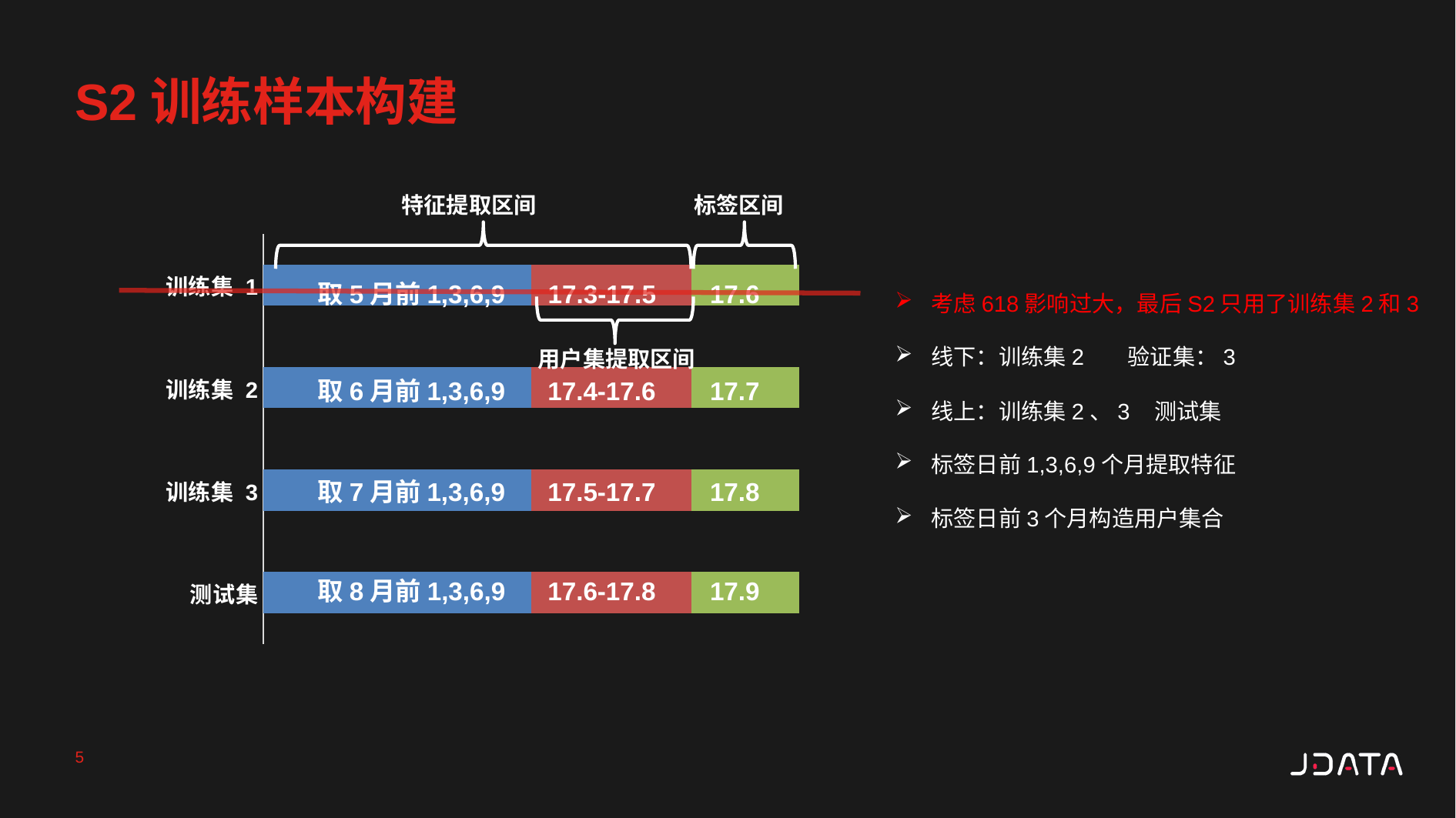

S2训练样本构建

特征提取区间
标签区间

### Chart

| Category | 系列 1 | 系列 2 | 系列 3 |
|---|---|---|---|
| 测试集 | 5.0 | 3.0 | 2.0 |
| 训练集 3 | 5.0 | 3.0 | 2.0 |
| 训练集 2 | 5.0 | 3.0 | 2.0 |
| 训练集 1 | 5.0 | 3.0 | 2.0 |
取5月前1,3,6,9
17.3-17.5
17.6
用户集提取区间
取6月前1,3,6,9
17.4-17.6
17.7
取7月前1,3,6,9
17.5-17.7
17.8
取8月前1,3,6,9
17.6-17.8
17.9
考虑618影响过大，最后S2只用了训练集2和3

线下：训练集2      验证集：3

线上：训练集2、3   测试集

标签日前1,3,6,9个月提取特征

标签日前3个月构造用户集合

5